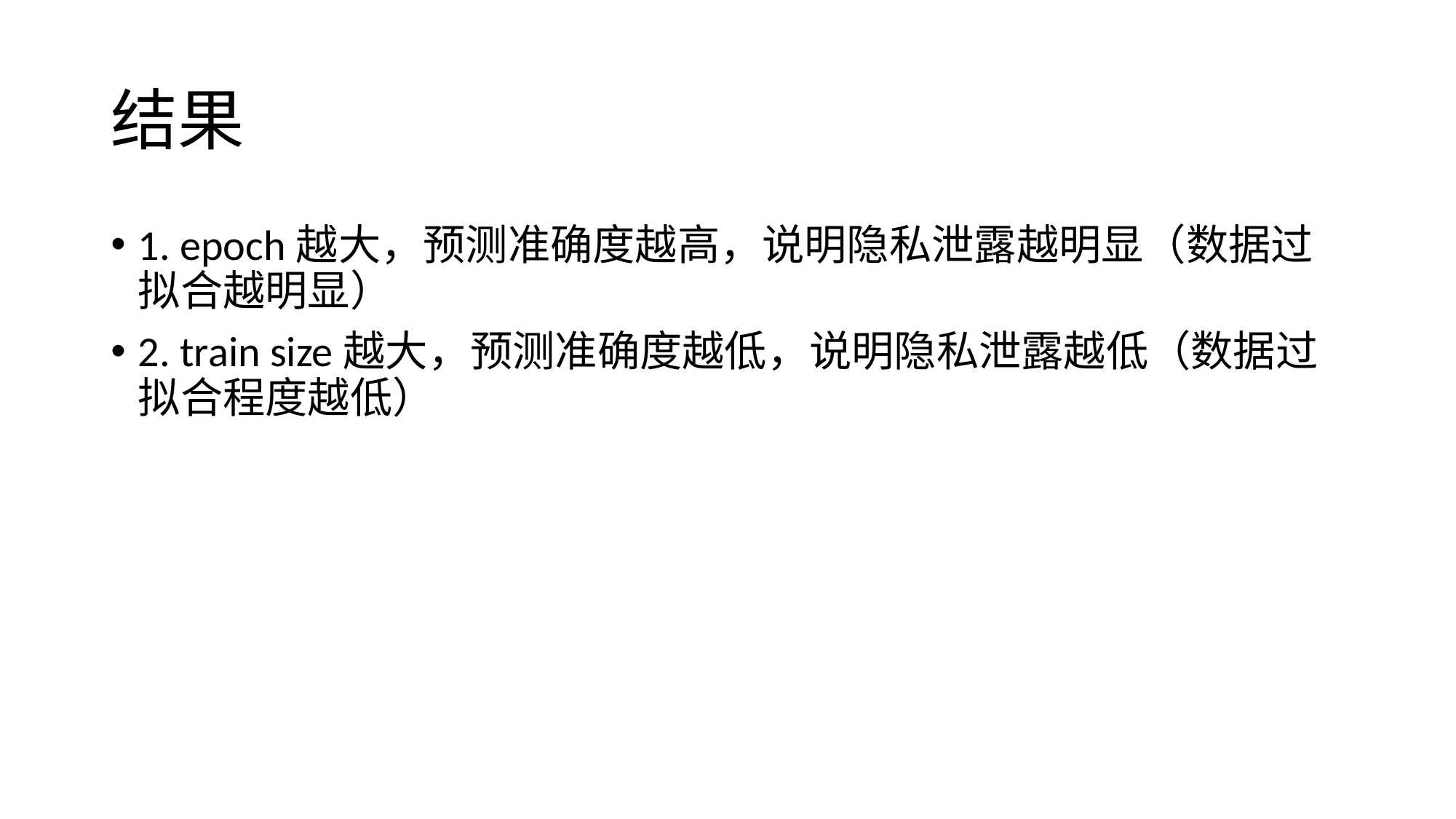

# 结果
1. epoch越大，预测准确度越高，说明隐私泄露越明显（数据过拟合越明显）
2. train size越大，预测准确度越低，说明隐私泄露越低（数据过拟合程度越低）